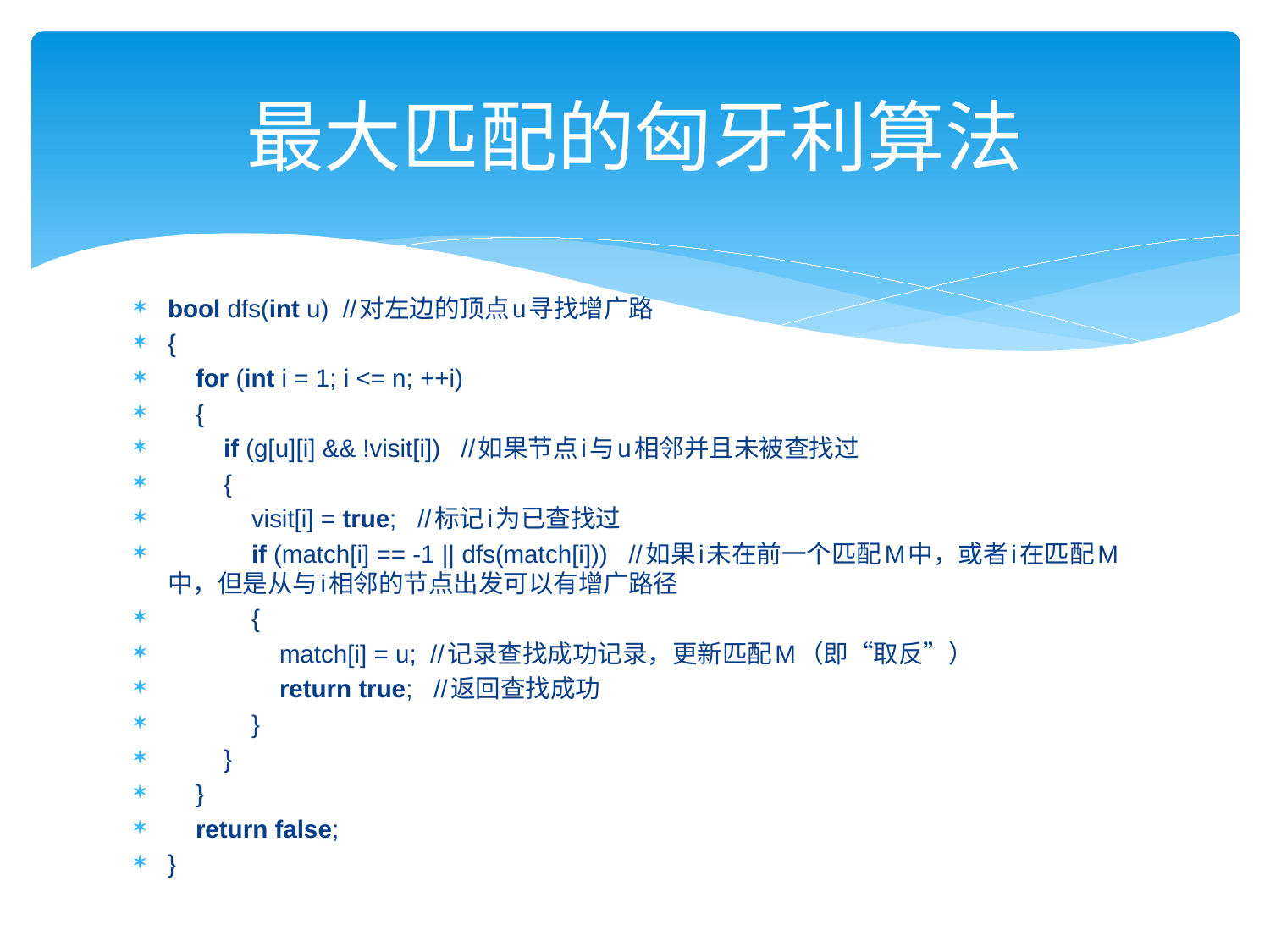

# 最大匹配的匈牙利算法
bool dfs(int u)  //对左边的顶点u寻找增广路
{
    for (int i = 1; i <= n; ++i)
    {
        if (g[u][i] && !visit[i])   //如果节点i与u相邻并且未被查找过
        {
            visit[i] = true;   //标记i为已查找过
            if (match[i] == -1 || dfs(match[i]))   //如果i未在前一个匹配M中，或者i在匹配M中，但是从与i相邻的节点出发可以有增广路径
            {
                match[i] = u;  //记录查找成功记录，更新匹配M（即“取反”）
                return true;   //返回查找成功
            }
        }
    }
    return false;
}